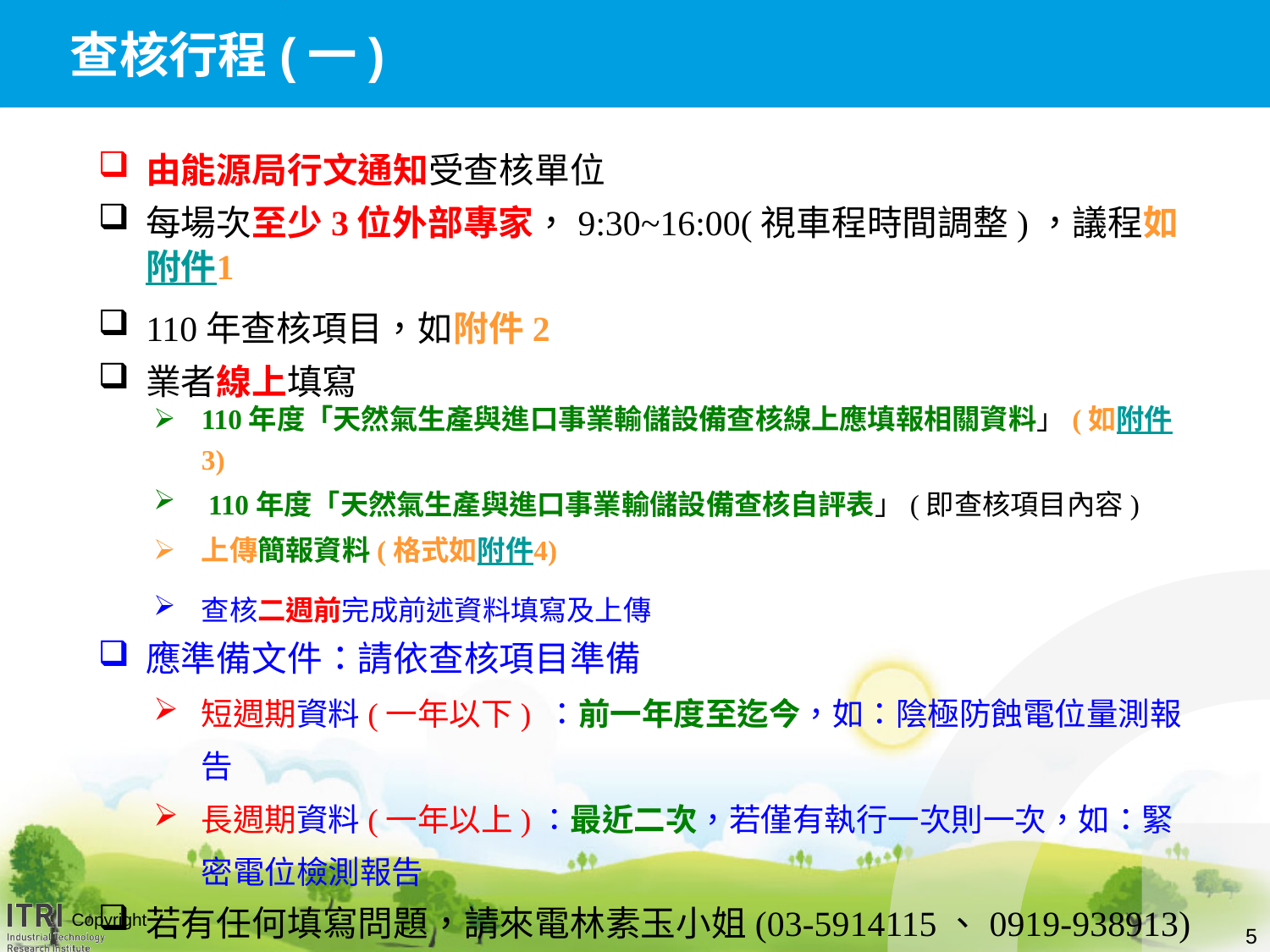

# 查核行程(一)
由能源局行文通知受查核單位
每場次至少3位外部專家，9:30~16:00(視車程時間調整)，議程如附件1
110年查核項目，如附件2
業者線上填寫
110年度「天然氣生產與進口事業輸儲設備查核線上應填報相關資料」(如附件3)
 110年度「天然氣生產與進口事業輸儲設備查核自評表」(即查核項目內容)
上傳簡報資料(格式如附件4)
查核二週前完成前述資料填寫及上傳
應準備文件：請依查核項目準備
短週期資料(一年以下) ：前一年度至迄今，如：陰極防蝕電位量測報告
長週期資料(一年以上)：最近二次，若僅有執行一次則一次，如：緊密電位檢測報告
若有任何填寫問題，請來電林素玉小姐(03-5914115、0919-938913)
5